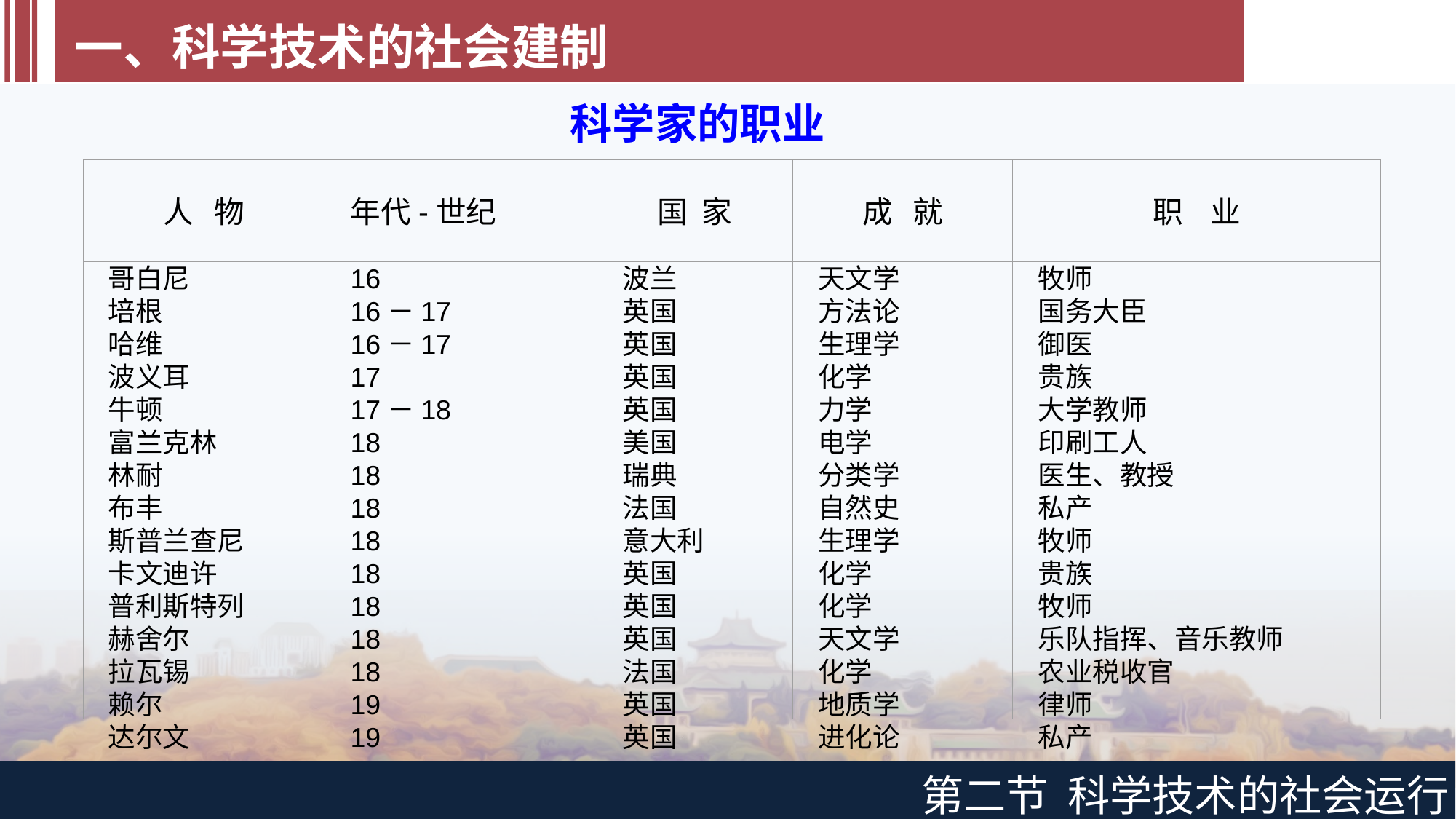

一、科学技术的社会建制
科学家的职业

人   物

年代-世纪

国  家

成   就

职    业

哥白尼
培根
哈维
波义耳
牛顿
富兰克林
林耐
布丰
斯普兰查尼
卡文迪许
普利斯特列
赫舍尔
拉瓦锡
赖尔
达尔文

16
16－17
16－17
17
17－18
18
18
18
18
18
18
18
18
19
19

波兰
英国
英国
英国
英国
美国
瑞典
法国
意大利
英国
英国
英国
法国
英国
英国

天文学
方法论
生理学
化学
力学
电学
分类学
自然史
生理学
化学
化学
天文学
化学
地质学
进化论

牧师
国务大臣
御医
贵族
大学教师
印刷工人
医生、教授
私产
牧师
贵族
牧师
乐队指挥、音乐教师
农业税收官
律师
私产
第二节  科学技术的社会运行